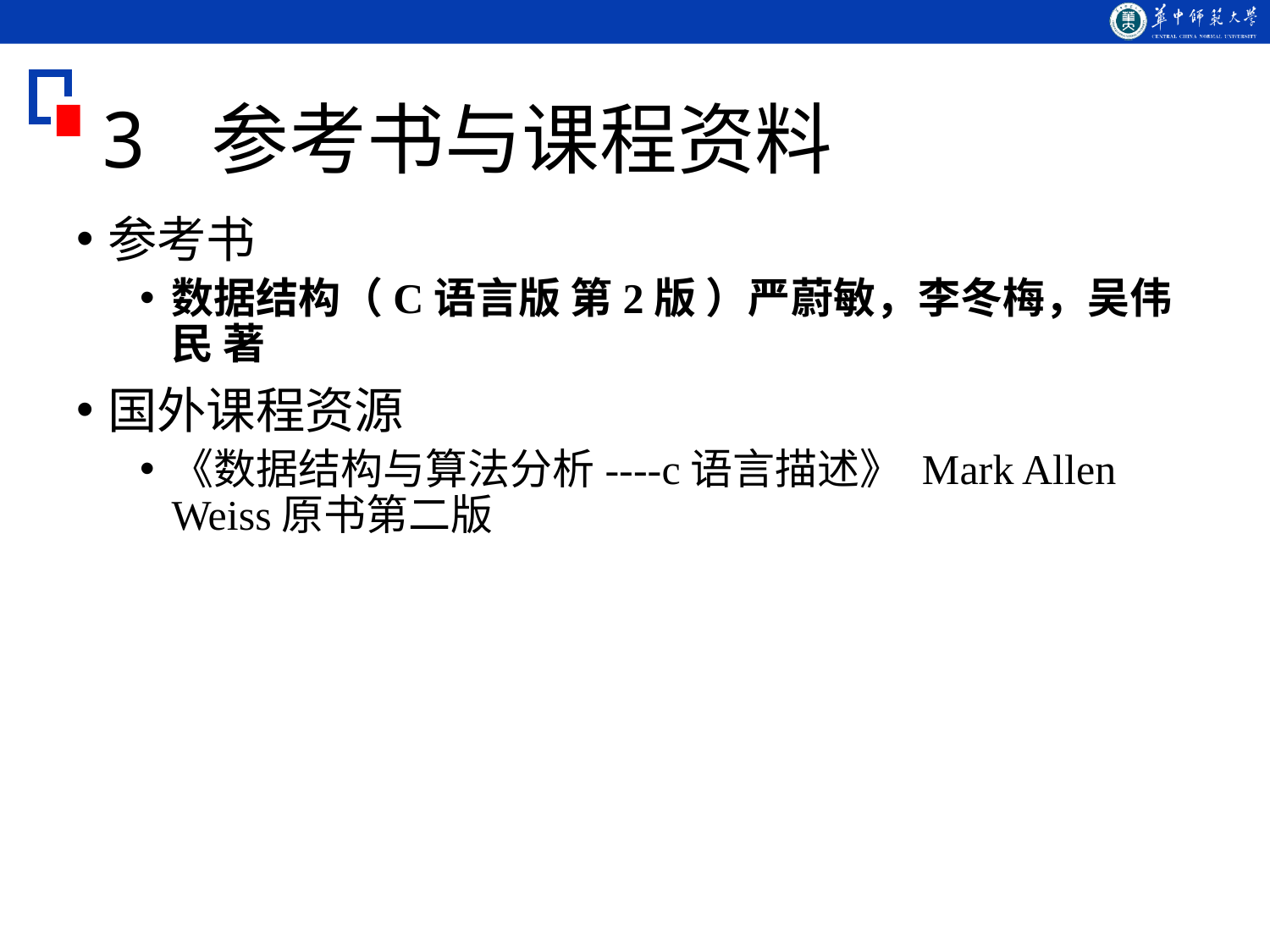

# 3 参考书与课程资料
参考书
数据结构（C语言版 第2版 ）严蔚敏，李冬梅，吴伟民 著
国外课程资源
《数据结构与算法分析----c语言描述》 Mark Allen Weiss原书第二版